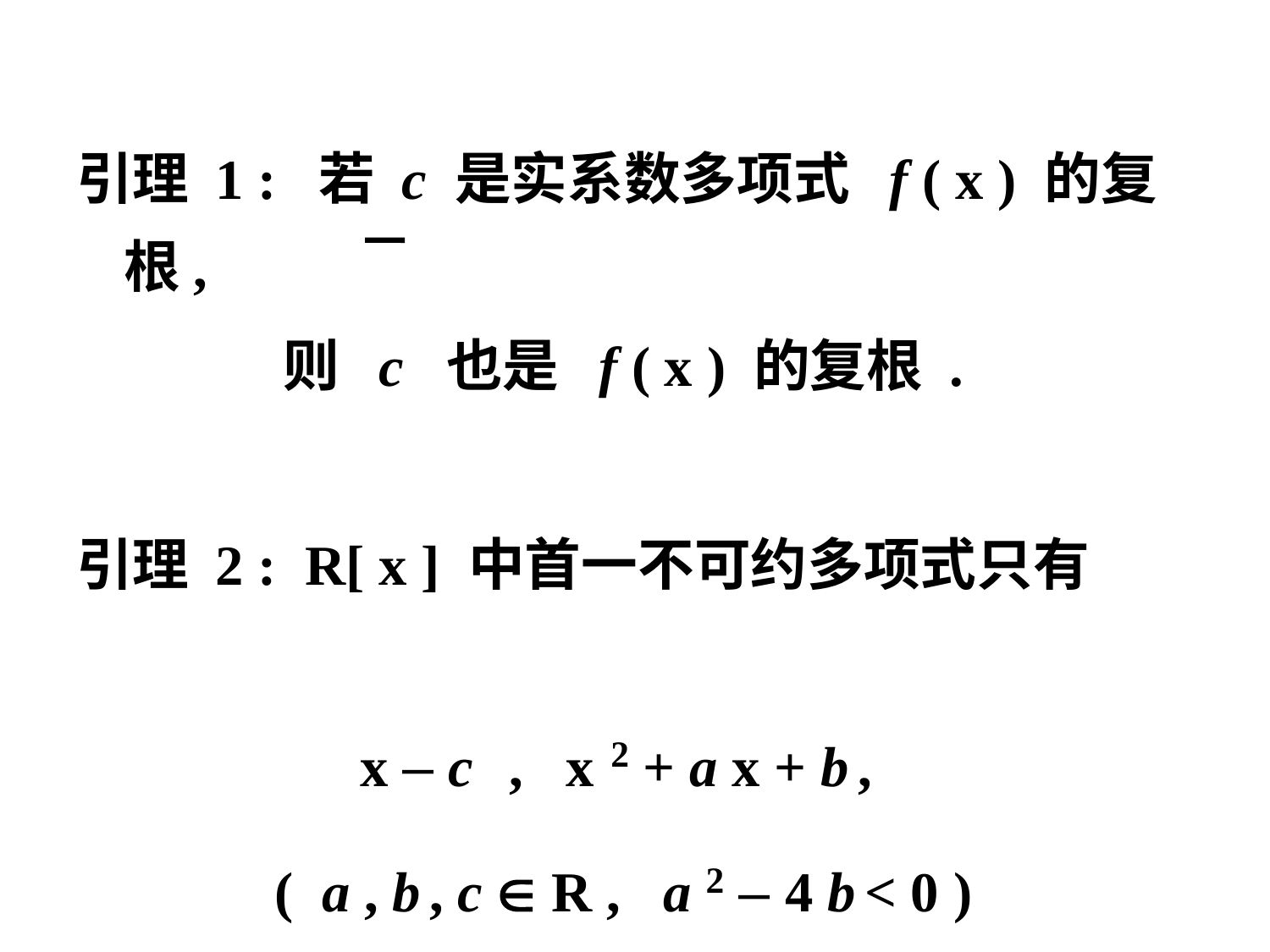

引理 1 :  若 c 是实系数多项式  f ( x ) 的复根,
               则  c  也是  f ( x ) 的复根 .

引理 2 :  R[ x ] 中首一不可约多项式只有
                    x – c   ,   x 2 + a x + b ,
              (  a , b , c ∈ R ,   a 2 – 4 b < 0 )